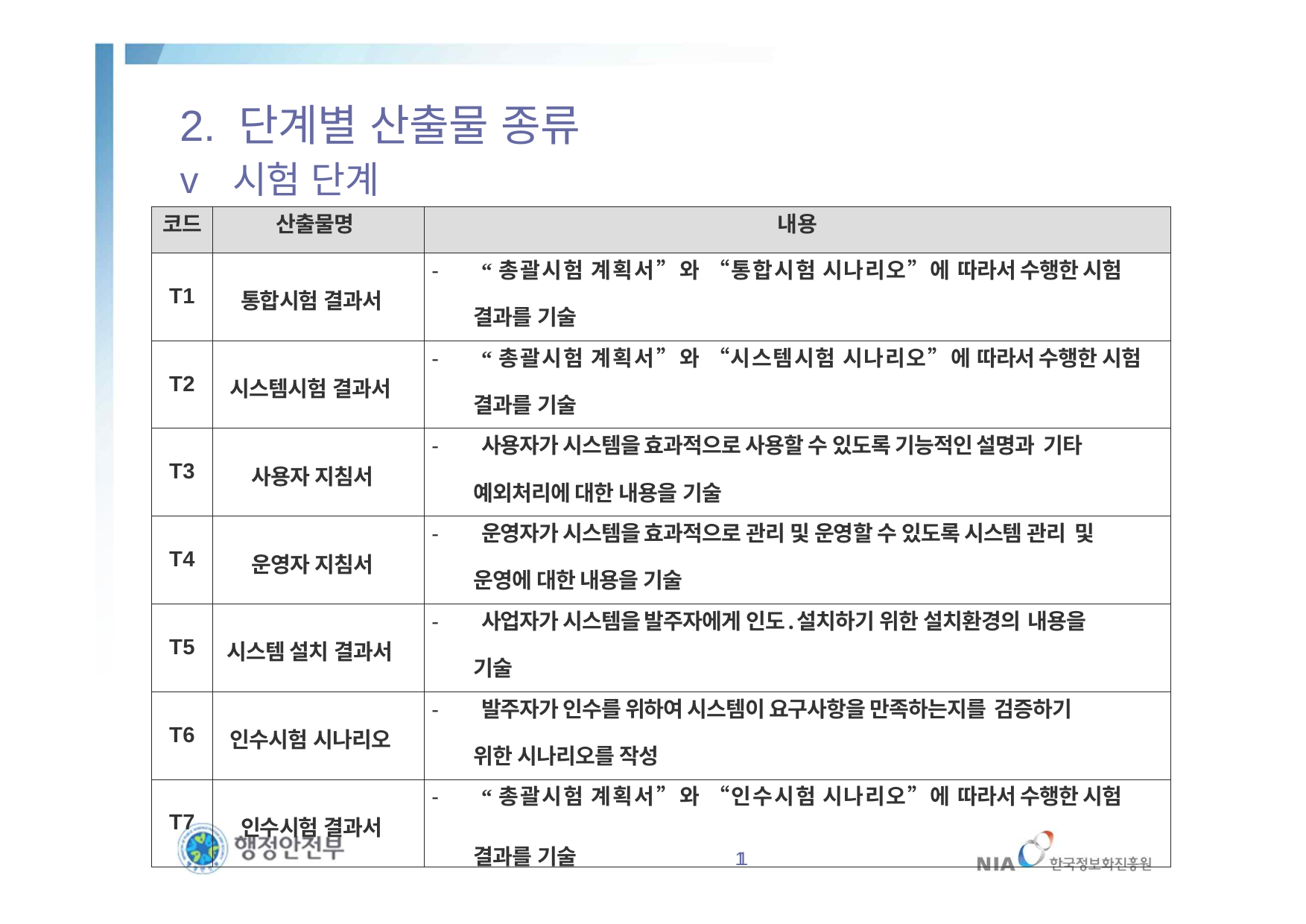

# 2. 단계별 산출물 종류
v 시험 단계
| 코드 | 산출물명 | 내용 |
| --- | --- | --- |
| T1 | 통합시험 결과서 | - “총괄시험 계획서”와 “통합시험 시나리오”에 따라서 수행한 시험 결과를 기술 |
| T2 | 시스템시험 결과서 | - “총괄시험 계획서”와 “시스템시험 시나리오”에 따라서 수행한 시험 결과를 기술 |
| T3 | 사용자 지침서 | - 사용자가 시스템을 효과적으로 사용할 수 있도록 기능적인 설명과 기타 예외처리에 대한 내용을 기술 |
| T4 | 운영자 지침서 | - 운영자가 시스템을 효과적으로 관리 및 운영할 수 있도록 시스템 관리 및 운영에 대한 내용을 기술 |
| T5 | 시스템 설치 결과서 | - 사업자가 시스템을 발주자에게 인도․설치하기 위한 설치환경의 내용을 기술 |
| T6 | 인수시험 시나리오 | - 발주자가 인수를 위하여 시스템이 요구사항을 만족하는지를 검증하기 위한 시나리오를 작성 |
| T7 | 인수시험 결과서 | - “총괄시험 계획서”와 “인수시험 시나리오”에 따라서 수행한 시험 결과를 기술 11 |